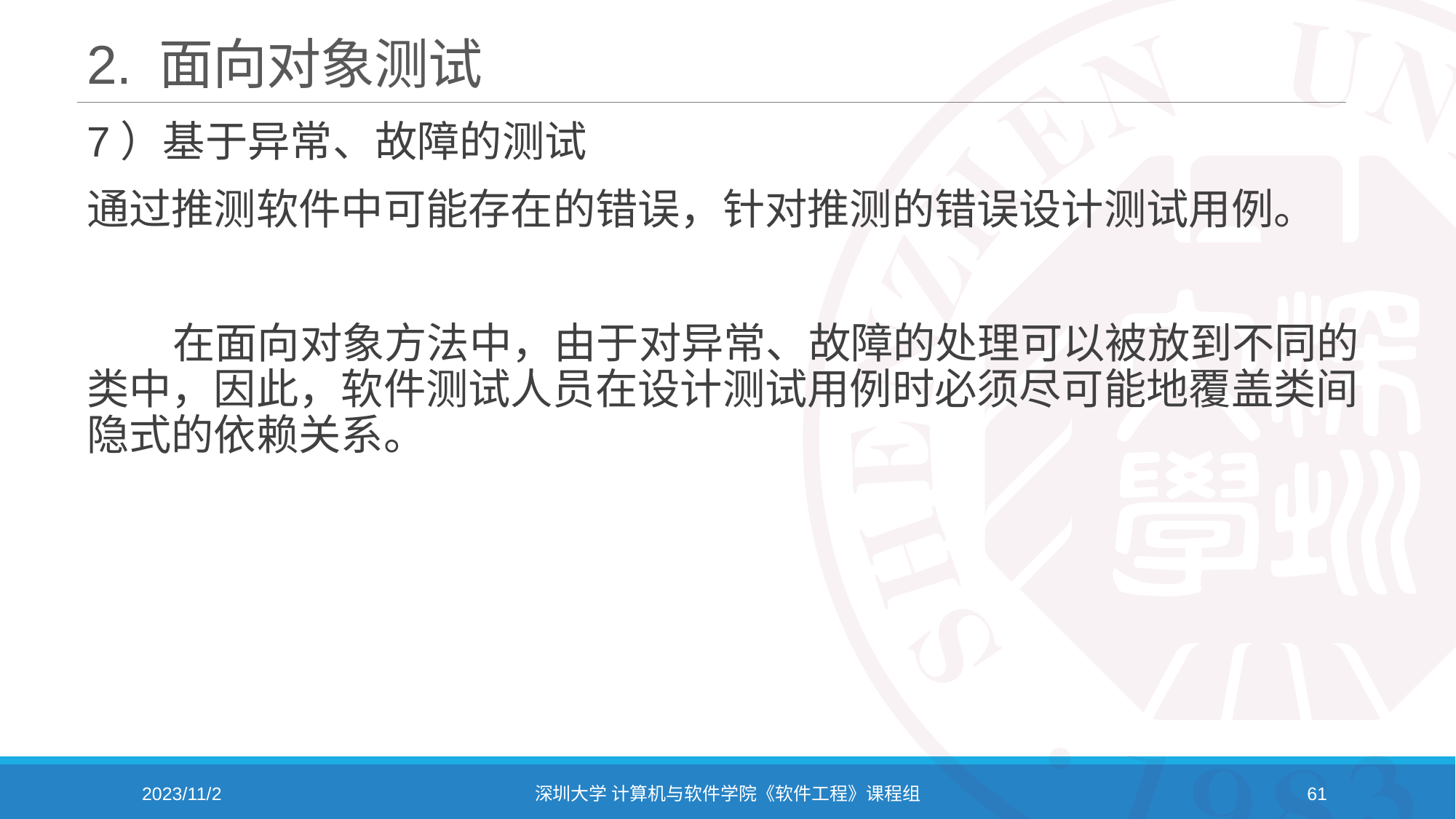

# 2. 面向对象测试
7）基于异常、故障的测试
通过推测软件中可能存在的错误，针对推测的错误设计测试用例。

        在面向对象方法中，由于对异常、故障的处理可以被放到不同的类中，因此，软件测试人员在设计测试用例时必须尽可能地覆盖类间隐式的依赖关系。

2023/11/2
深圳大学 计算机与软件学院《软件工程》课程组
61